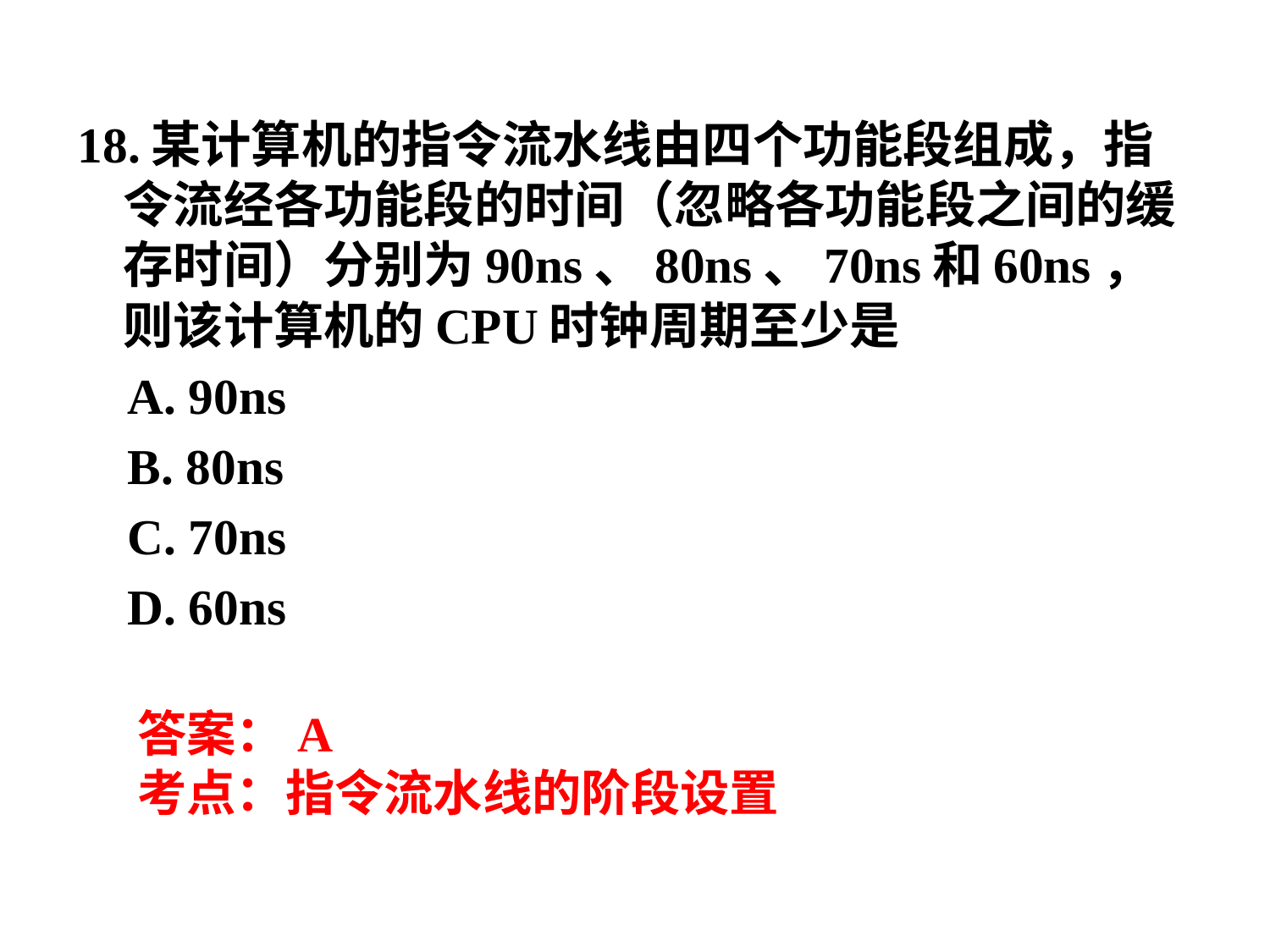

18.某计算机的指令流水线由四个功能段组成，指令流经各功能段的时间（忽略各功能段之间的缓存时间）分别为90ns、80ns、70ns和60ns，则该计算机的CPU时钟周期至少是
    A. 90ns
    B. 80ns
    C. 70ns
    D. 60ns
答案：A
考点：指令流水线的阶段设置